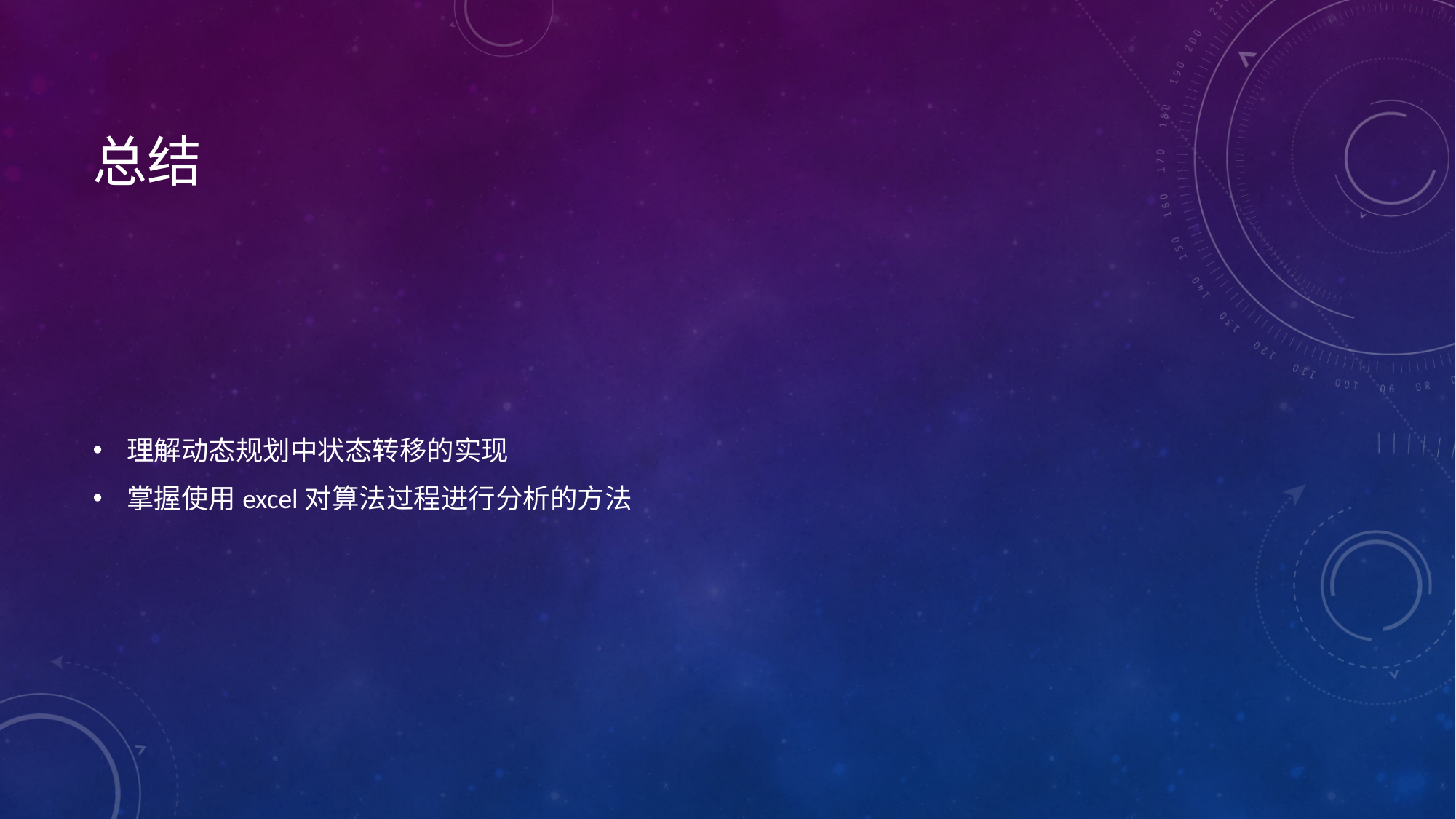

# 总结
理解动态规划中状态转移的实现
掌握使用excel对算法过程进行分析的方法